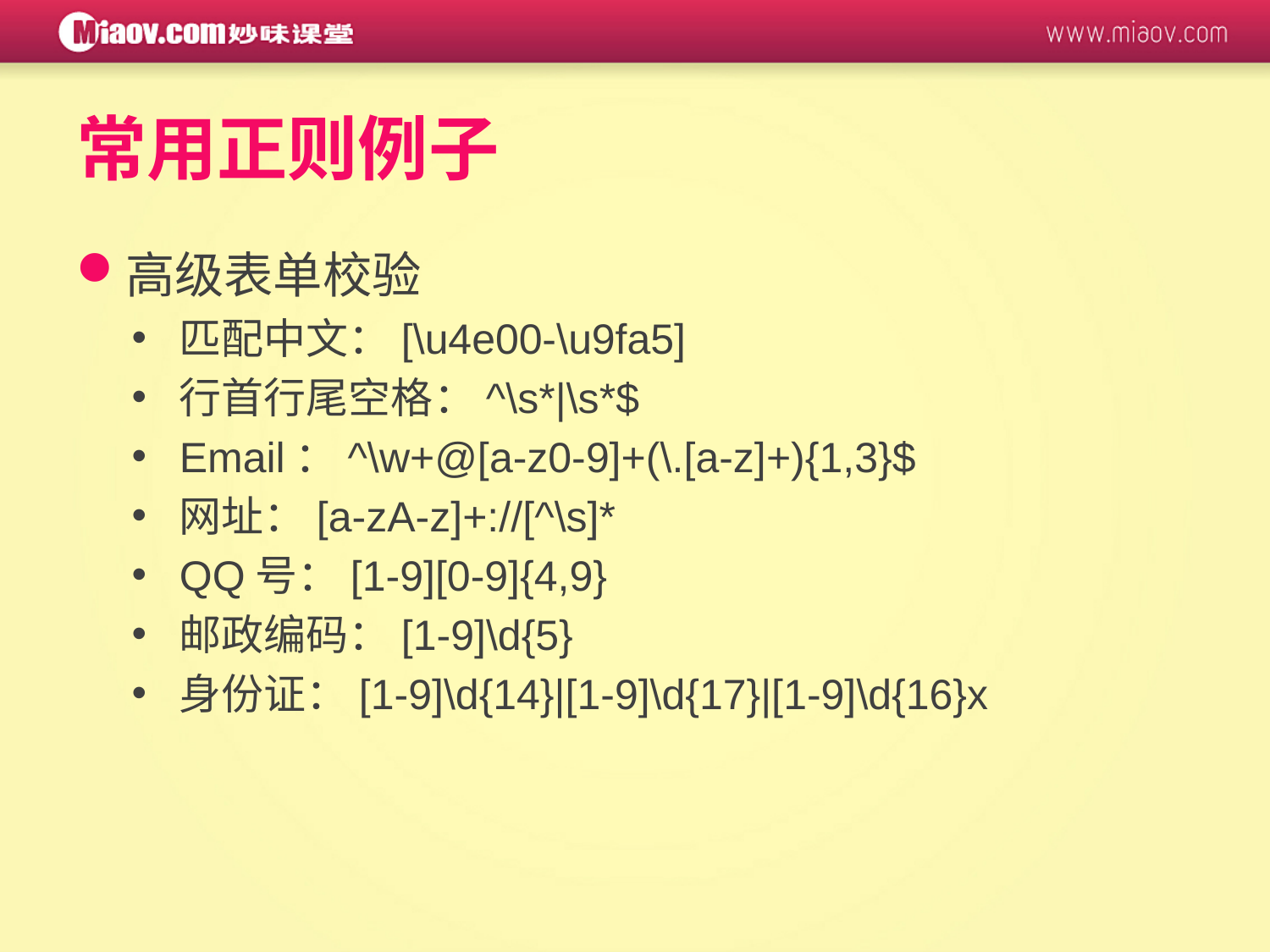

# 常用正则例子
高级表单校验
匹配中文：[\u4e00-\u9fa5]
行首行尾空格：^\s*|\s*$
Email：^\w+@[a-z0-9]+(\.[a-z]+){1,3}$
网址：[a-zA-z]+://[^\s]*
QQ号：[1-9][0-9]{4,9}
邮政编码：[1-9]\d{5}
身份证：[1-9]\d{14}|[1-9]\d{17}|[1-9]\d{16}x